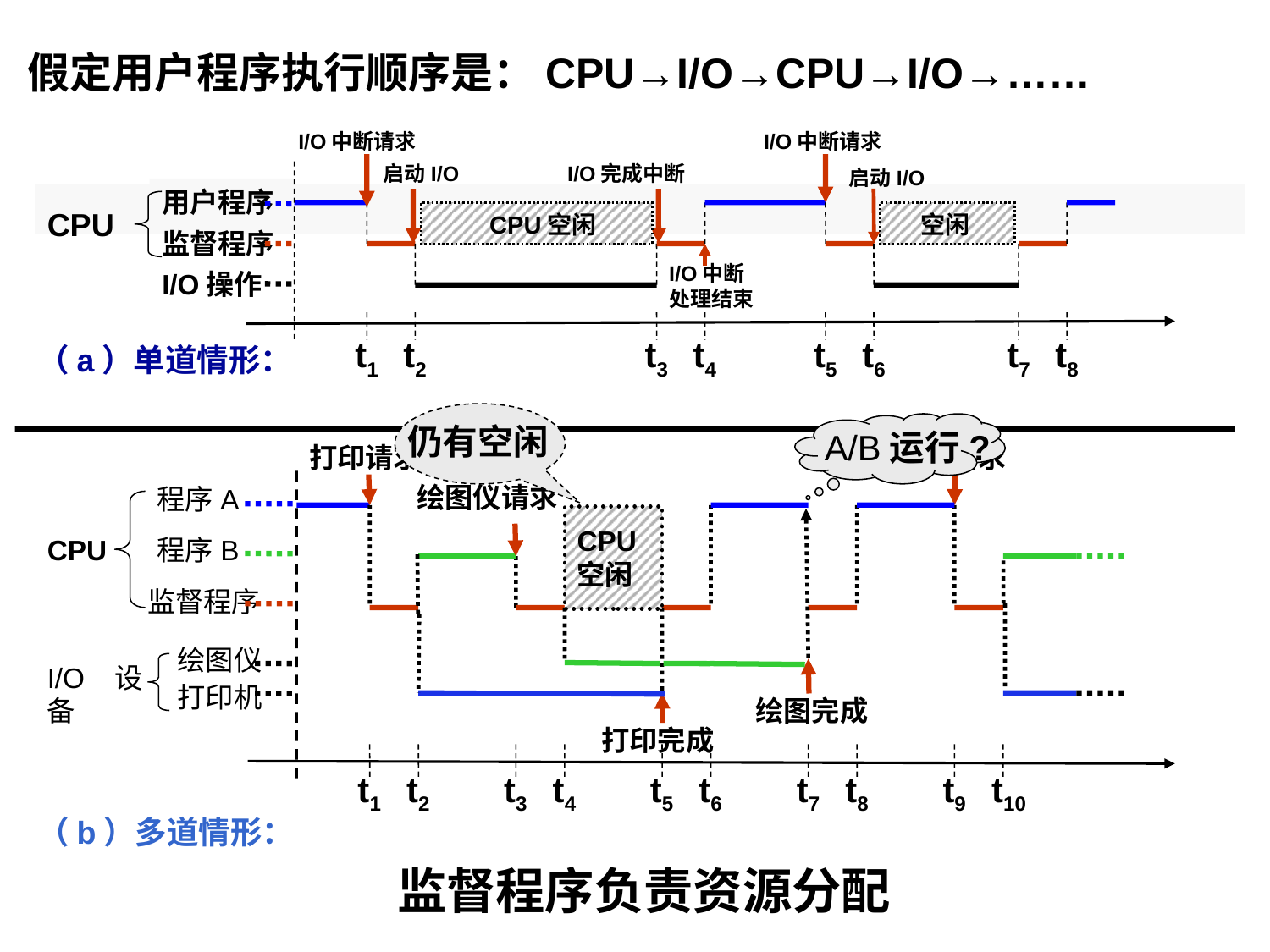

假定用户程序执行顺序是：CPU→I/O→CPU→I/O→……

I/O中断请求
I/O中断请求
    启动I/O
I/O完成中断

启动I/O

用户程序

CPU

        CPU空闲

    空闲

监督程序

I/O中断
处理结束
I/O操作

t1
t2
t3
t4
t5
t6
t7
t8
（a）单道情形：

仍有空闲

A/B运行?

打印请求
打印请求

绘图仪请求

程序A

CPU
空闲

CPU
程序B

监督程序

绘图仪
I/O设备

打印机
绘图完成

打印完成

t1
t2
t3
t4
t5
t6
t7
t8
t9
t10
（b）多道情形：
监督程序负责资源分配